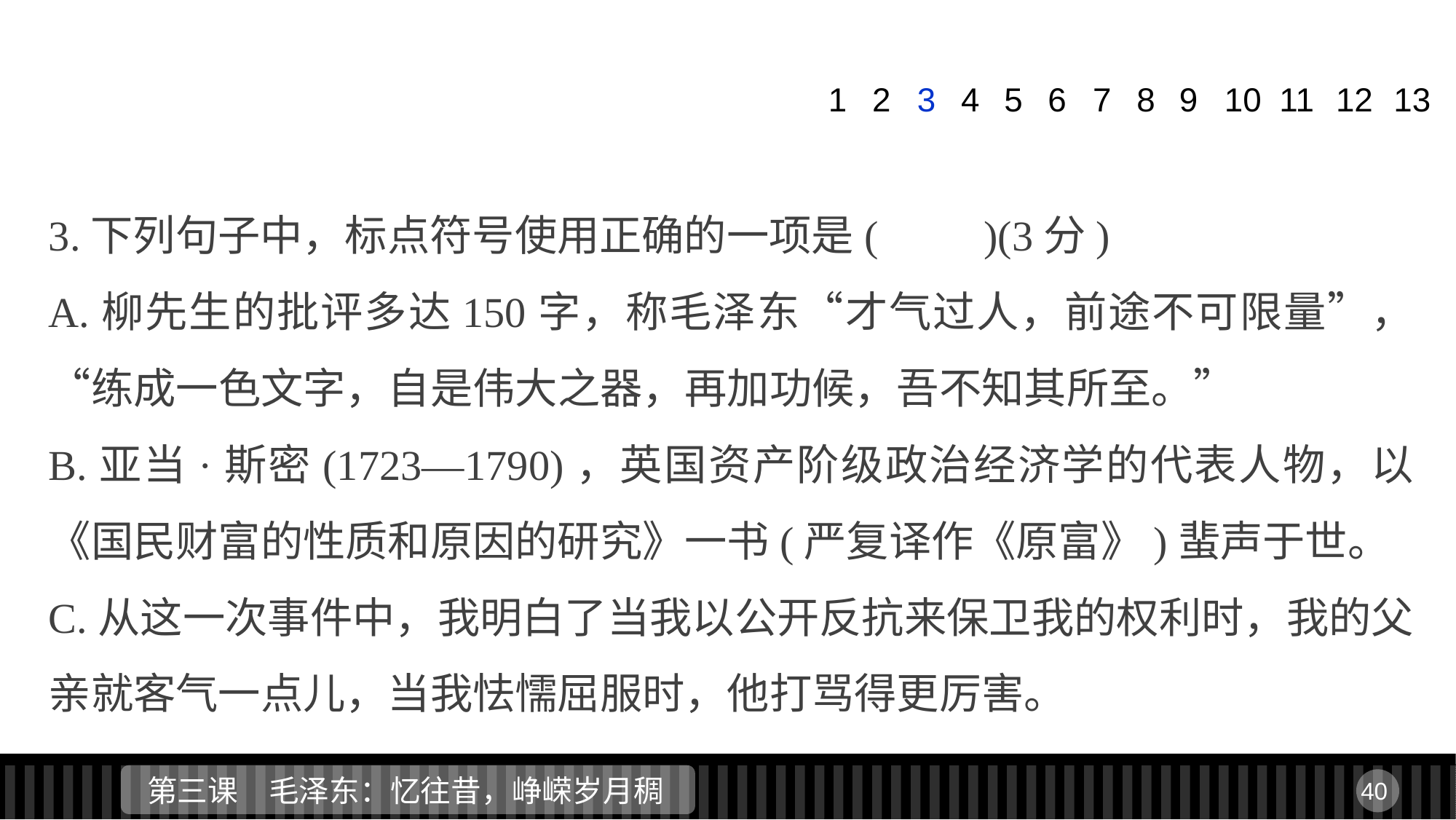

1
2
3
4
5
6
7
8
9
11
12
13
10
3.下列句子中，标点符号使用正确的一项是(　　)(3分)
A.柳先生的批评多达150字，称毛泽东“才气过人，前途不可限量”，“练成一色文字，自是伟大之器，再加功候，吾不知其所至。”
B.亚当·斯密(1723—1790)，英国资产阶级政治经济学的代表人物，以《国民财富的性质和原因的研究》一书(严复译作《原富》)蜚声于世。
C.从这一次事件中，我明白了当我以公开反抗来保卫我的权利时，我的父亲就客气一点儿，当我怯懦屈服时，他打骂得更厉害。